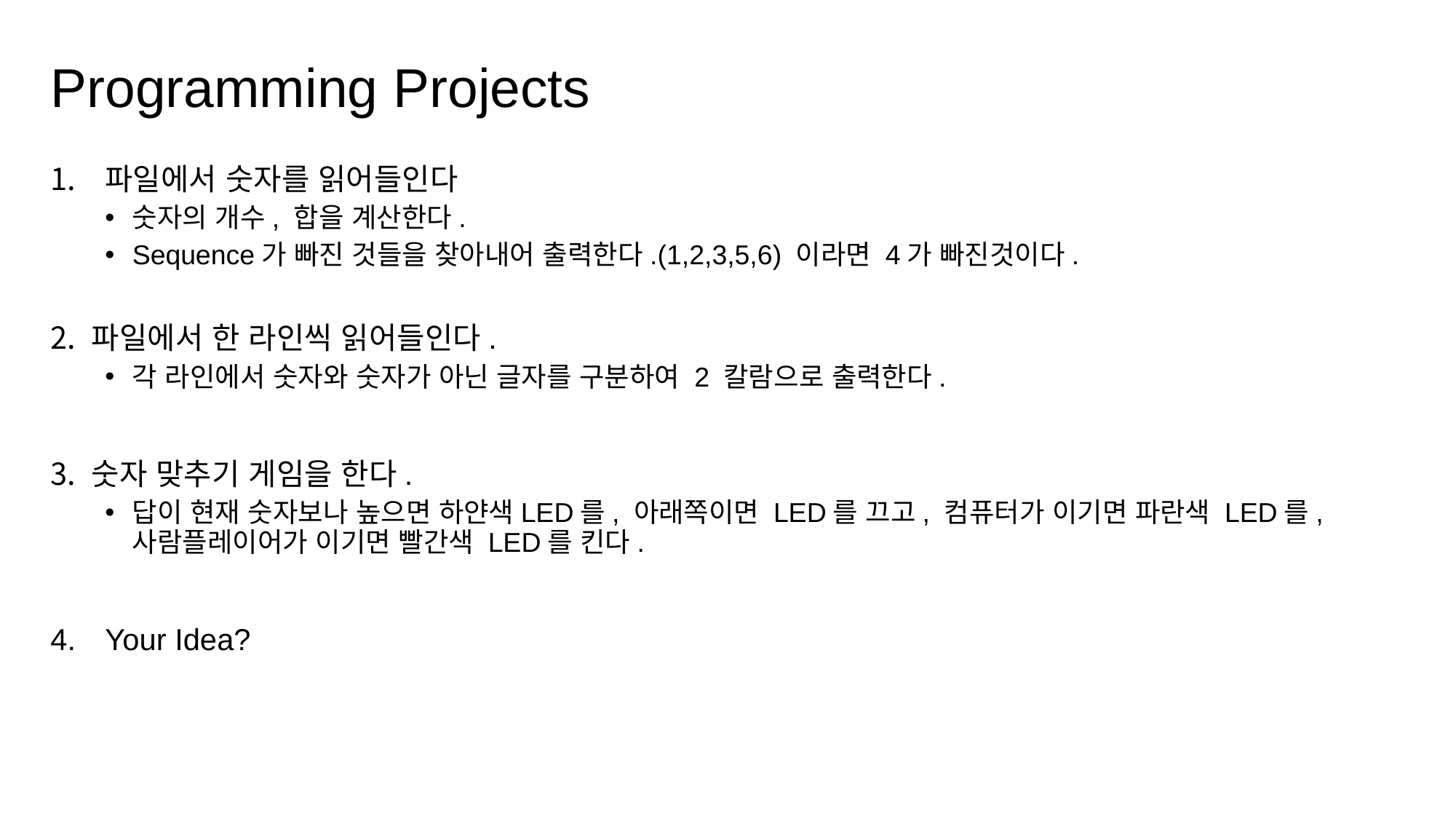

# Programming Projects
파일에서 숫자를 읽어들인다
숫자의 개수, 합을 계산한다.
Sequence가 빠진 것들을 찾아내어 출력한다.(1,2,3,5,6) 이라면 4가 빠진것이다.

파일에서 한 라인씩 읽어들인다.
각 라인에서 숫자와 숫자가 아닌 글자를 구분하여 2 칼람으로 출력한다.

숫자 맞추기 게임을 한다.
답이 현재 숫자보나 높으면 하얀색LED를, 아래쪽이면 LED를 끄고, 컴퓨터가 이기면 파란색 LED를, 사람플레이어가 이기면 빨간색 LED를 킨다.

Your Idea?